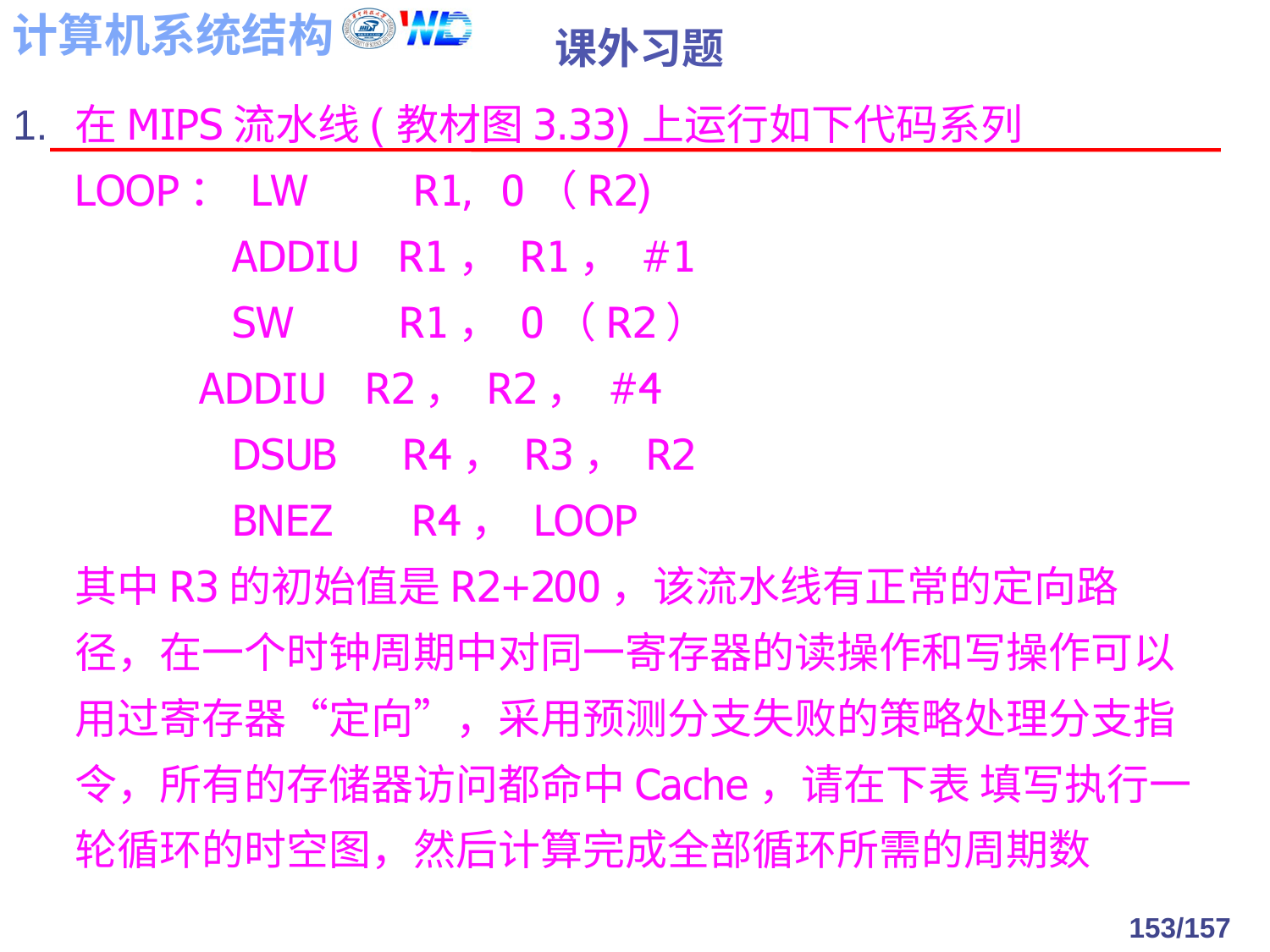

# 课外习题
在MIPS流水线(教材图3.33)上运行如下代码系列
LOOP： LW        R1,  0（R2)
            ADDIU   R1， R1， #1
            SW        R1， 0（R2）
            ADDIU   R2， R2， #4
            DSUB     R4， R3， R2
            BNEZ      R4， LOOP
其中R3的初始值是R2+200，该流水线有正常的定向路径，在一个时钟周期中对同一寄存器的读操作和写操作可以用过寄存器“定向”，采用预测分支失败的策略处理分支指令，所有的存储器访问都命中Cache，请在下表 填写执行一轮循环的时空图，然后计算完成全部循环所需的周期数